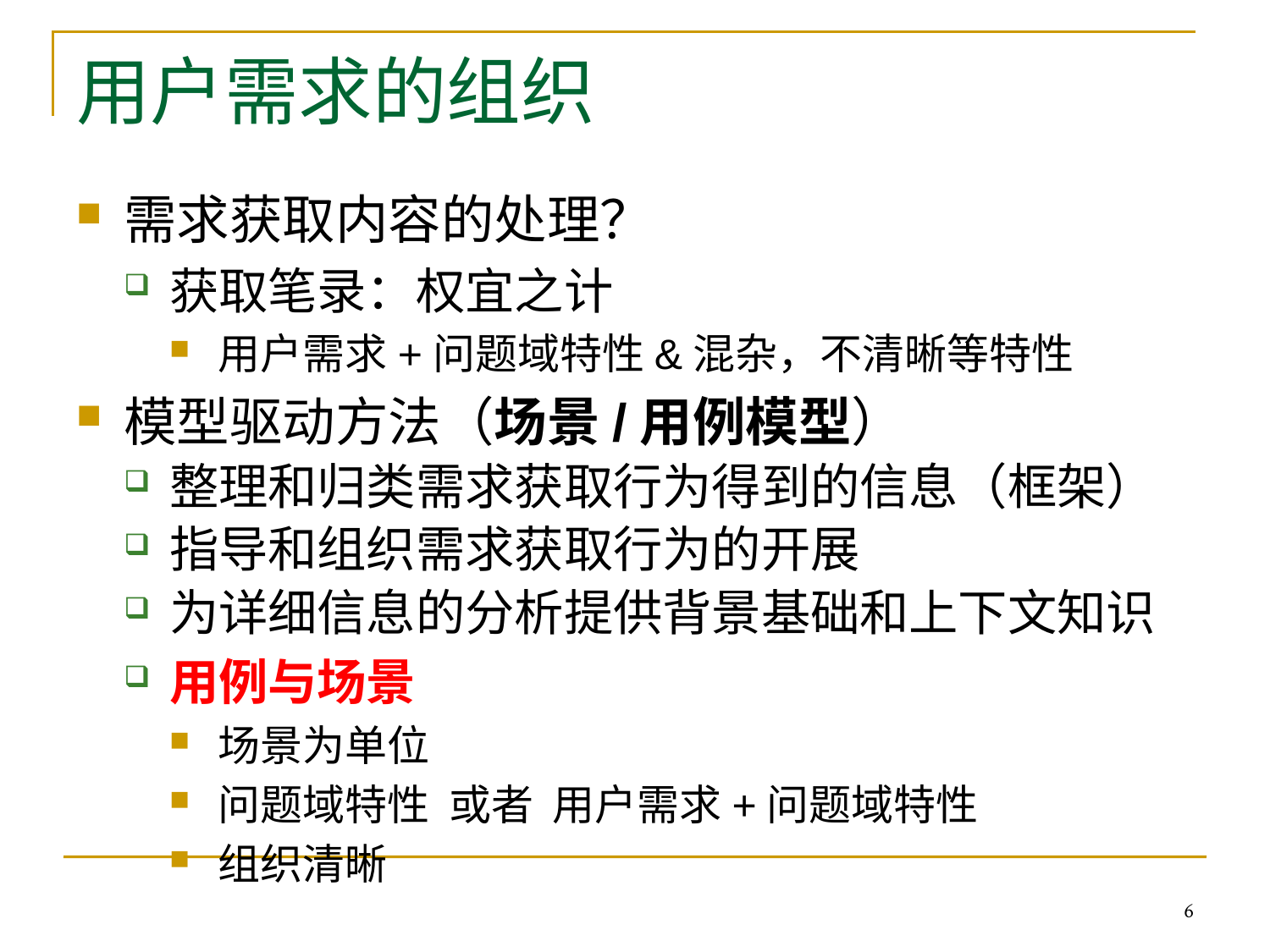

# 用户需求的组织
需求获取内容的处理？
获取笔录：权宜之计
用户需求+问题域特性&混杂，不清晰等特性
模型驱动方法（场景/用例模型）
整理和归类需求获取行为得到的信息（框架）
指导和组织需求获取行为的开展
为详细信息的分析提供背景基础和上下文知识
用例与场景
场景为单位
问题域特性  或者  用户需求+问题域特性
组织清晰
6